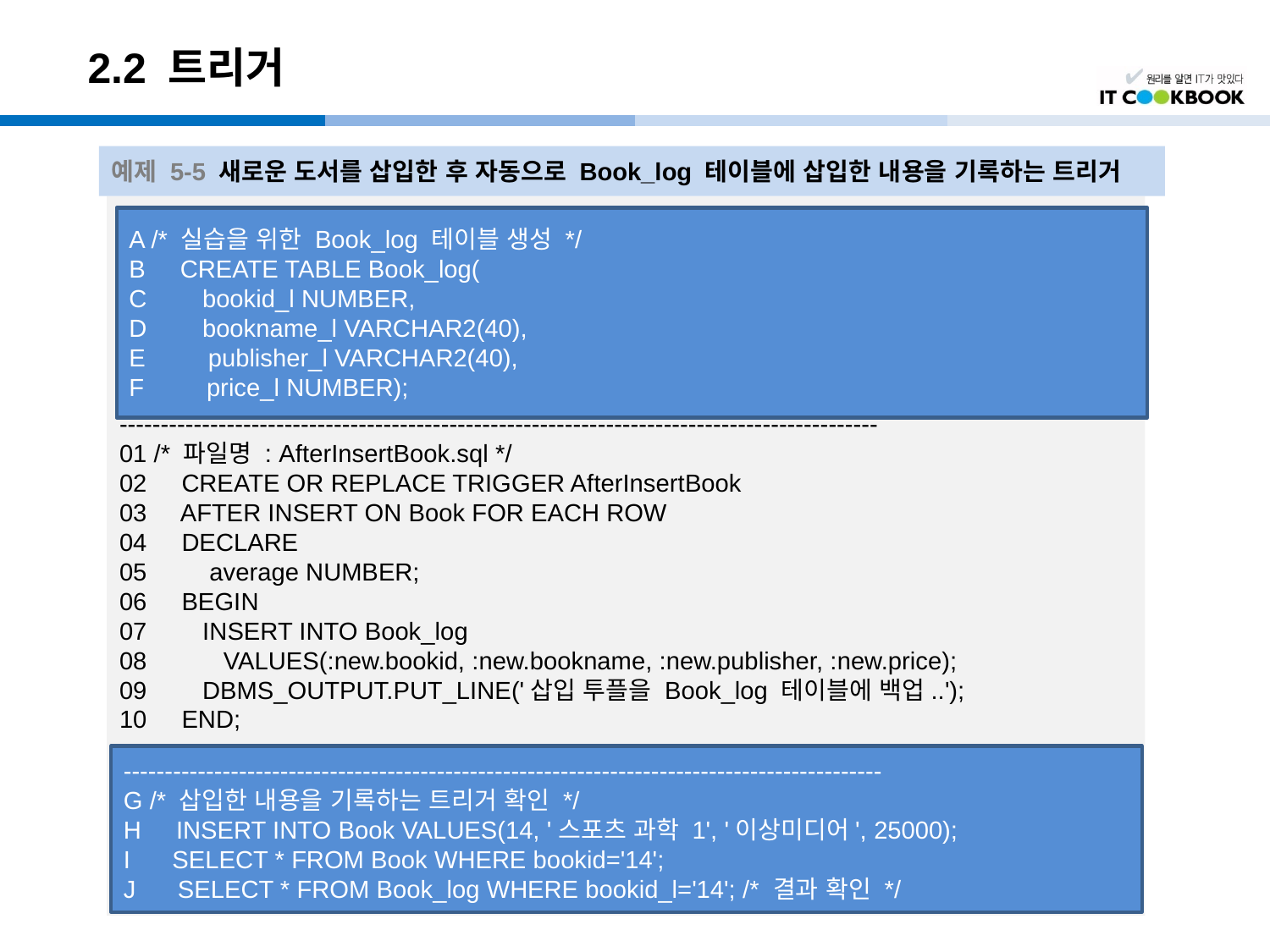

# 2.2 트리거
예제 5-5 새로운 도서를 삽입한 후 자동으로 Book_log 테이블에 삽입한 내용을 기록하는 트리거
A /* 실습을 위한 Book_log 테이블 생성 */
B     CREATE TABLE Book_log(
C        bookid_l NUMBER,
D        bookname_l VARCHAR2(40),
E         publisher_l VARCHAR2(40),
F         price_l NUMBER);
--------------------------------------------------------------------------------------------
01 /* 파일명 : AfterInsertBook.sql */
02     CREATE OR REPLACE TRIGGER AfterInsertBook
03     AFTER INSERT ON Book FOR EACH ROW
04     DECLARE
05         average NUMBER;
06     BEGIN
07        INSERT INTO Book_log
08           VALUES(:new.bookid, :new.bookname, :new.publisher, :new.price);
09        DBMS_OUTPUT.PUT_LINE('삽입 투플을 Book_log 테이블에 백업..');
10     END;
--------------------------------------------------------------------------------------------
G /* 삽입한 내용을 기록하는 트리거 확인 */
H     INSERT INTO Book VALUES(14, '스포츠 과학 1', '이상미디어', 25000);
I      SELECT * FROM Book WHERE bookid='14';
J      SELECT * FROM Book_log WHERE bookid_l='14'; /* 결과 확인 */
A /* 실습을 위한 Book_log 테이블 생성 */
B     CREATE TABLE Book_log(
C        bookid_l NUMBER,
D        bookname_l VARCHAR2(40),
E         publisher_l VARCHAR2(40),
F         price_l NUMBER);
--------------------------------------------------------------------------------------------
G /* 삽입한 내용을 기록하는 트리거 확인 */
H     INSERT INTO Book VALUES(14, '스포츠 과학 1', '이상미디어', 25000);
I      SELECT * FROM Book WHERE bookid='14';
J      SELECT * FROM Book_log WHERE bookid_l='14'; /* 결과 확인 */